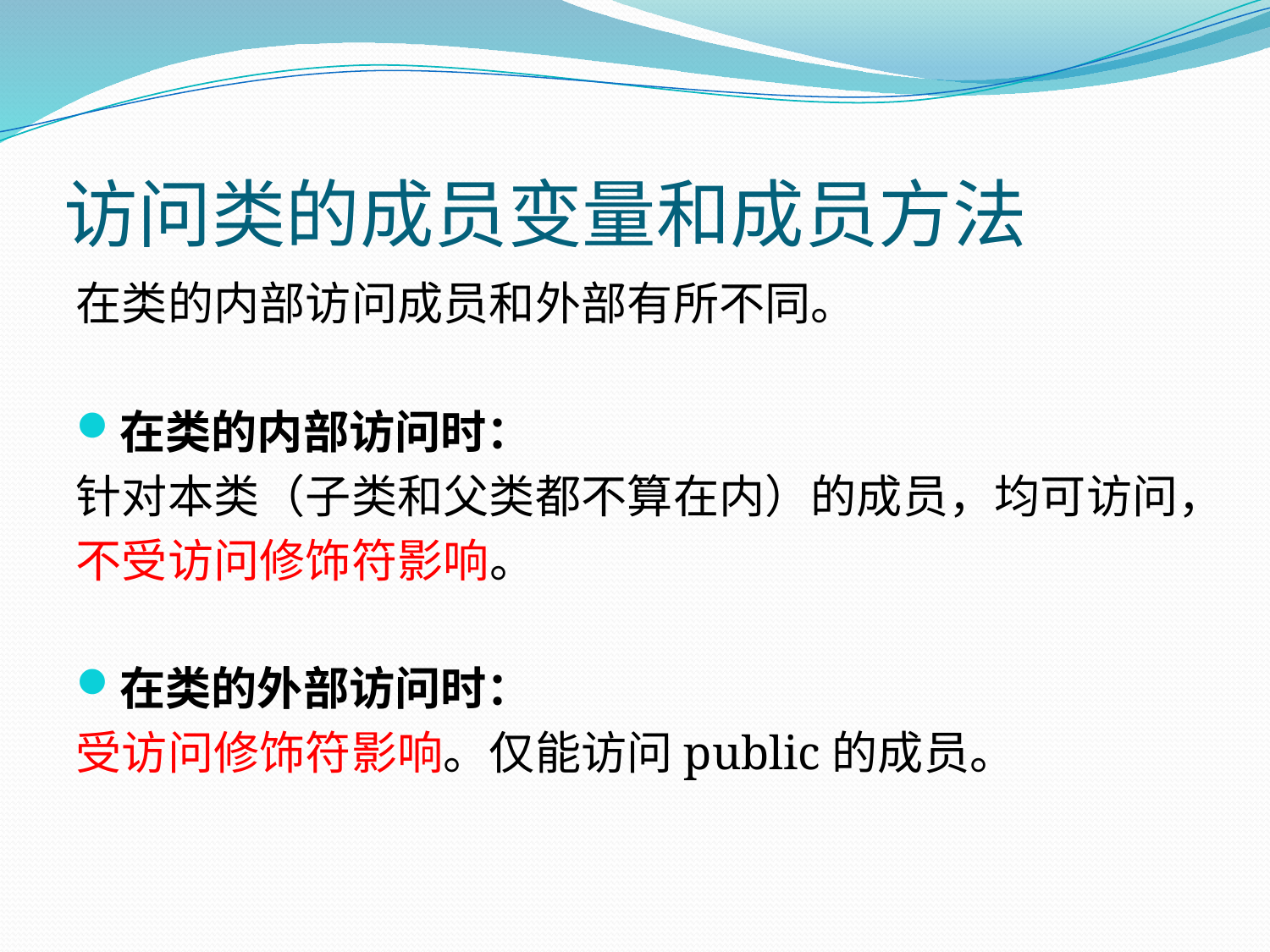

# 访问类的成员变量和成员方法
在类的内部访问成员和外部有所不同。

在类的内部访问时：
针对本类（子类和父类都不算在内）的成员，均可访问，
不受访问修饰符影响。

在类的外部访问时：
受访问修饰符影响。仅能访问public的成员。